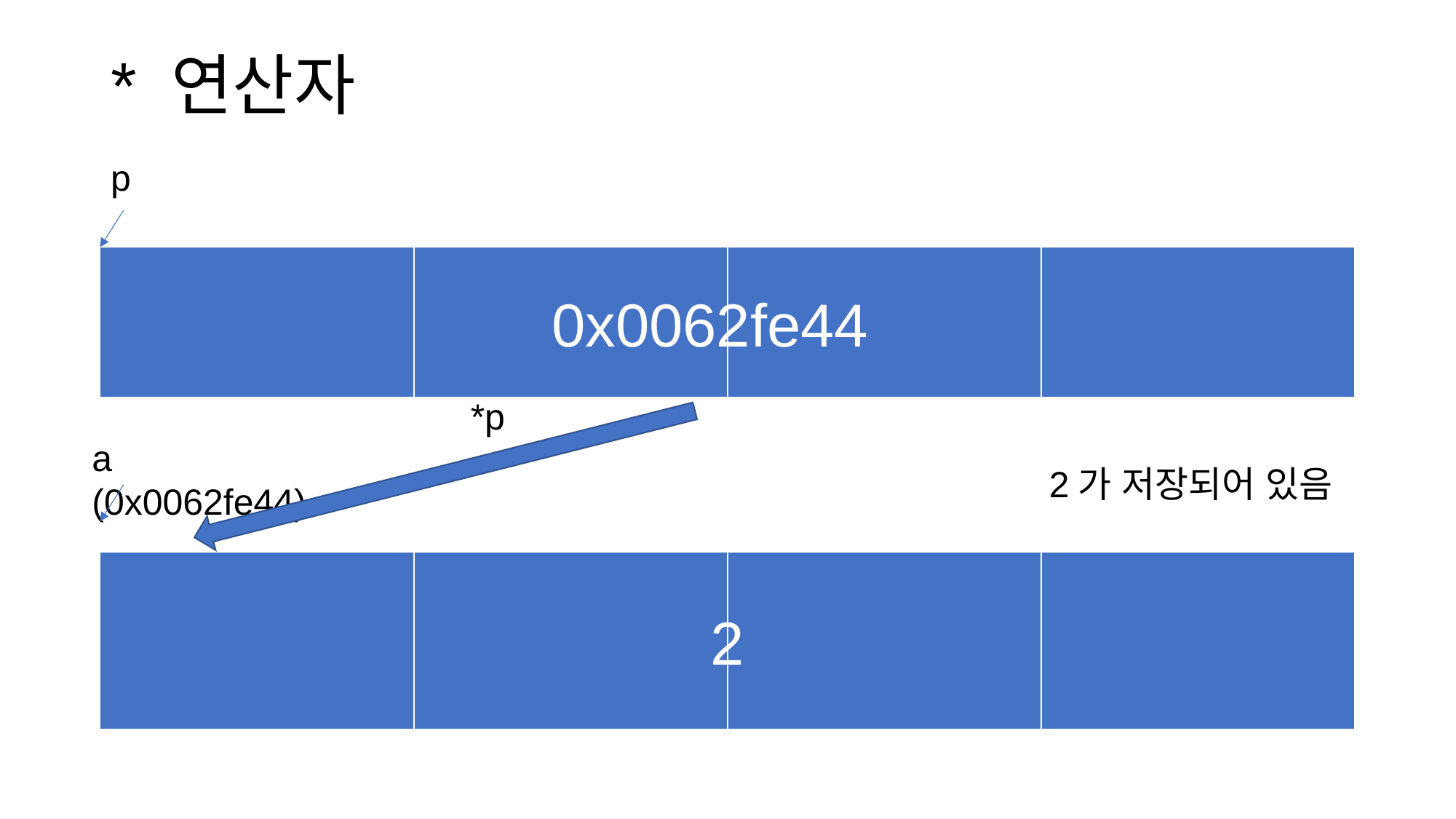

# * 연산자
p

|  |  |  |  |
| --- | --- | --- | --- |
0x0062fe44
*p
a (0x0062fe44)
2가 저장되어 있음
|  |  |  |  |
| --- | --- | --- | --- |
2